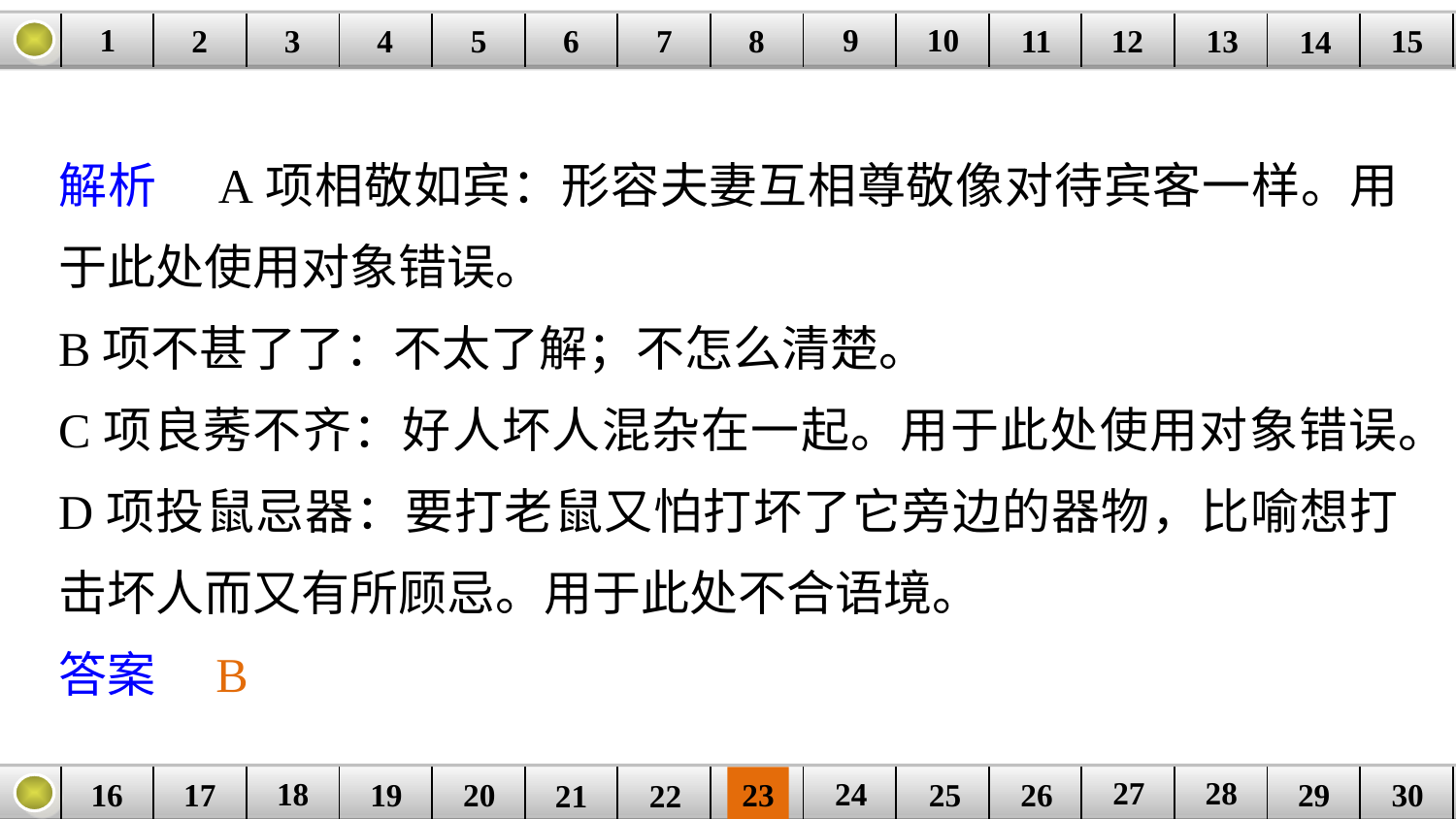

9
10
1
3
4
5
6
8
11
2
12
15
|  |  |  |  |  |  |  |  |  |  |  |  |  |  |  |
| --- | --- | --- | --- | --- | --- | --- | --- | --- | --- | --- | --- | --- | --- | --- |
7
13
14

解析　A项相敬如宾：形容夫妻互相尊敬像对待宾客一样。用于此处使用对象错误。
B项不甚了了：不太了解；不怎么清楚。
C项良莠不齐：好人坏人混杂在一起。用于此处使用对象错误。
D项投鼠忌器：要打老鼠又怕打坏了它旁边的器物，比喻想打击坏人而又有所顾忌。用于此处不合语境。
答案　B

27
28
18
24
16
25
26
30
|  |  |  |  |  |  |  |  |  |  |  |  |  |  |  |
| --- | --- | --- | --- | --- | --- | --- | --- | --- | --- | --- | --- | --- | --- | --- |
23
17
19
20
29
21
22